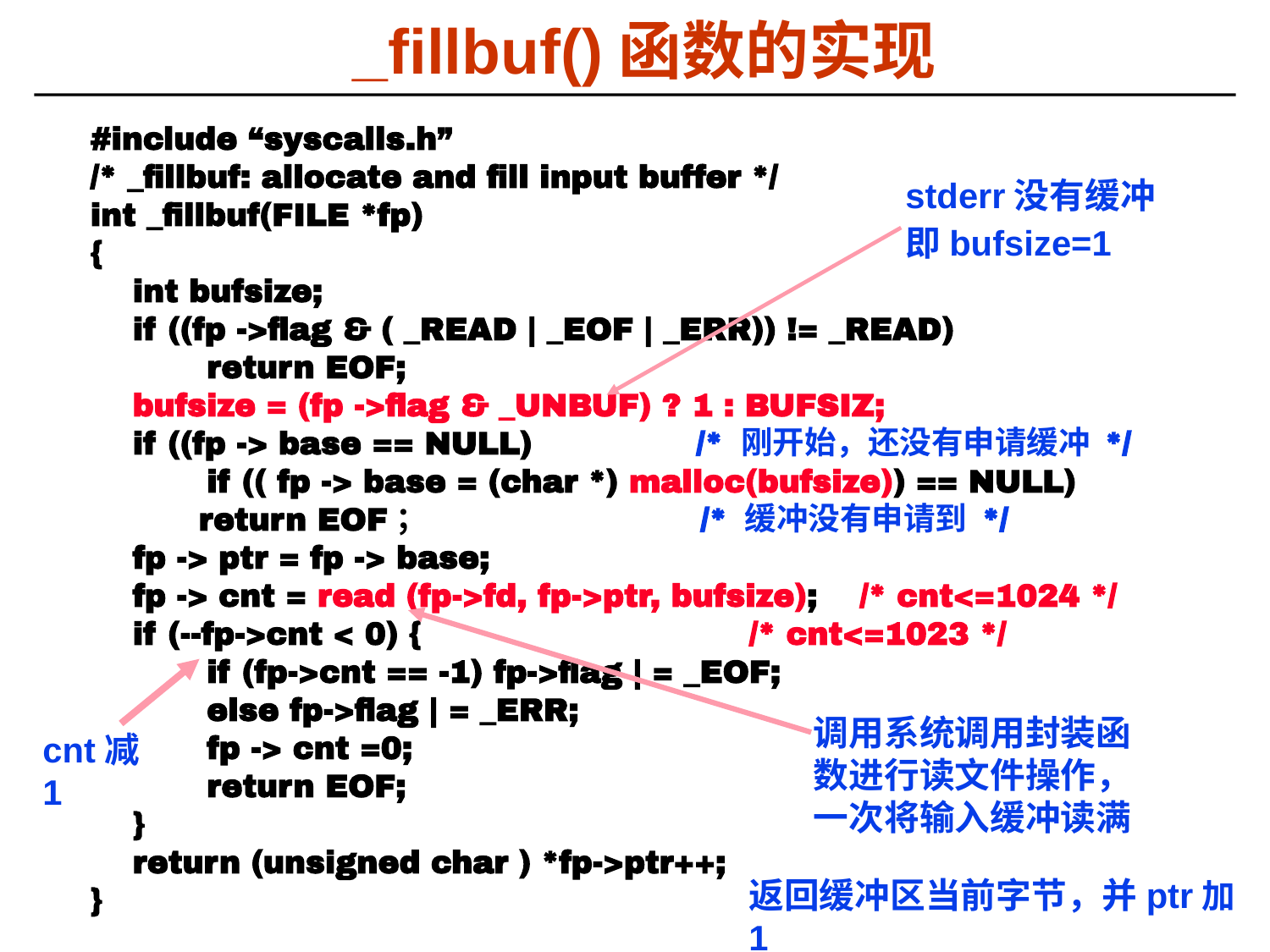

# _fillbuf()函数的实现
#include “syscalls.h”
/* _fillbuf: allocate and fill input buffer */
int _fillbuf(FILE *fp)
{
    int bufsize;
    if ((fp ->flag & ( _READ | _EOF | _ERR)) != _READ)
           return EOF;
    bufsize = (fp ->flag & _UNBUF) ? 1 : BUFSIZ;
    if ((fp -> base == NULL)		 /* 刚开始，还没有申请缓冲 */
           if (( fp -> base = (char *) malloc(bufsize)) == NULL)
	  return EOF； 		 /* 缓冲没有申请到 */
    fp -> ptr = fp -> base;
    fp -> cnt = read (fp->fd, fp->ptr, bufsize);    /* cnt<=1024 */
    if (--fp->cnt < 0) {			      /* cnt<=1023 */
           if (fp->cnt == -1) fp->flag | = _EOF;
           else fp->flag | = _ERR;
           fp -> cnt =0;
           return EOF;
    }
    return (unsigned char ) *fp->ptr++;
}
stderr没有缓冲
即bufsize=1

调用系统调用封装函数进行读文件操作，一次将输入缓冲读满

cnt减1
返回缓冲区当前字节，并ptr加1